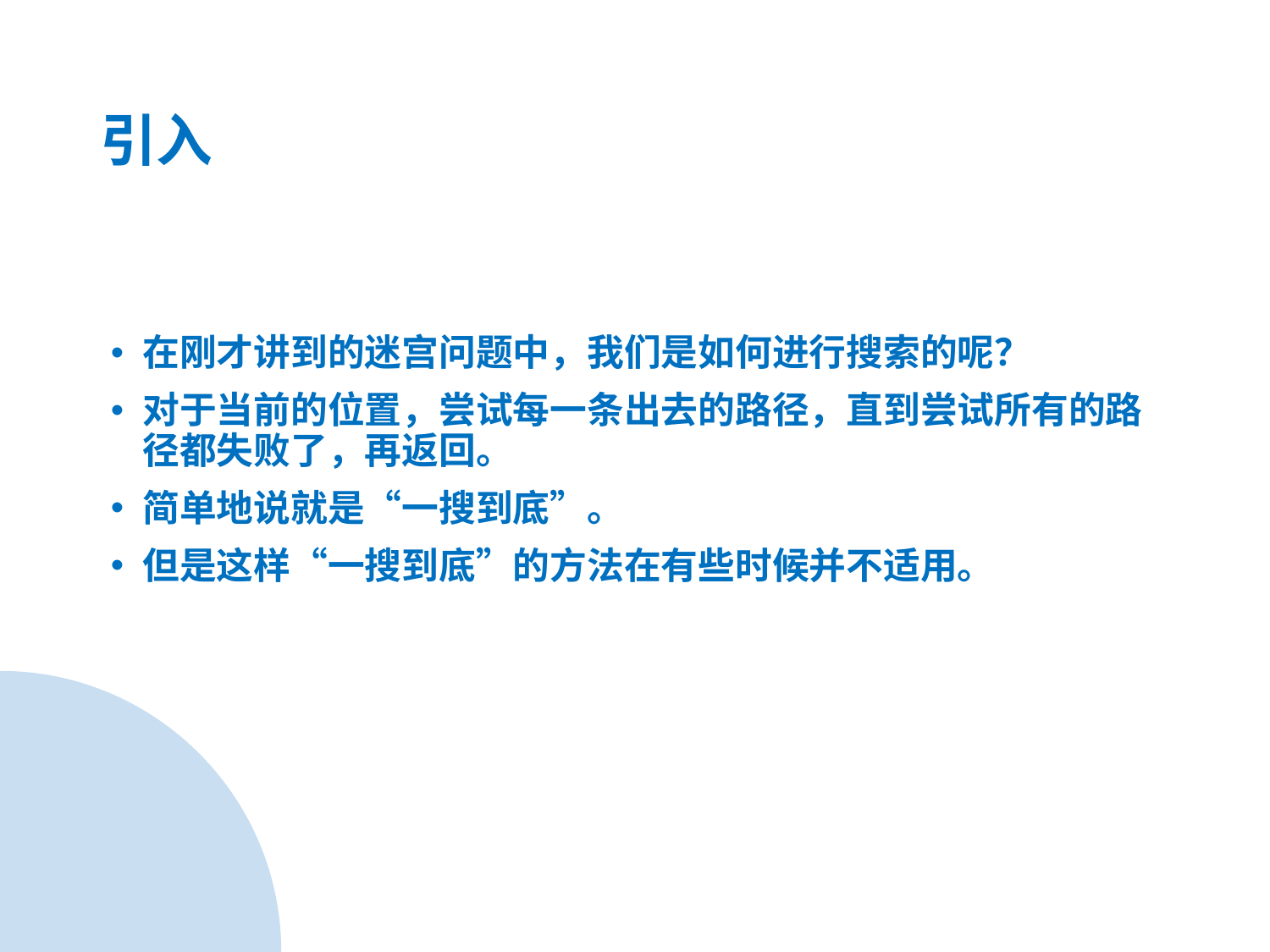

# 引入
在刚才讲到的迷宫问题中，我们是如何进行搜索的呢？
对于当前的位置，尝试每一条出去的路径，直到尝试所有的路径都失败了，再返回。
简单地说就是“一搜到底”。
但是这样“一搜到底”的方法在有些时候并不适用。